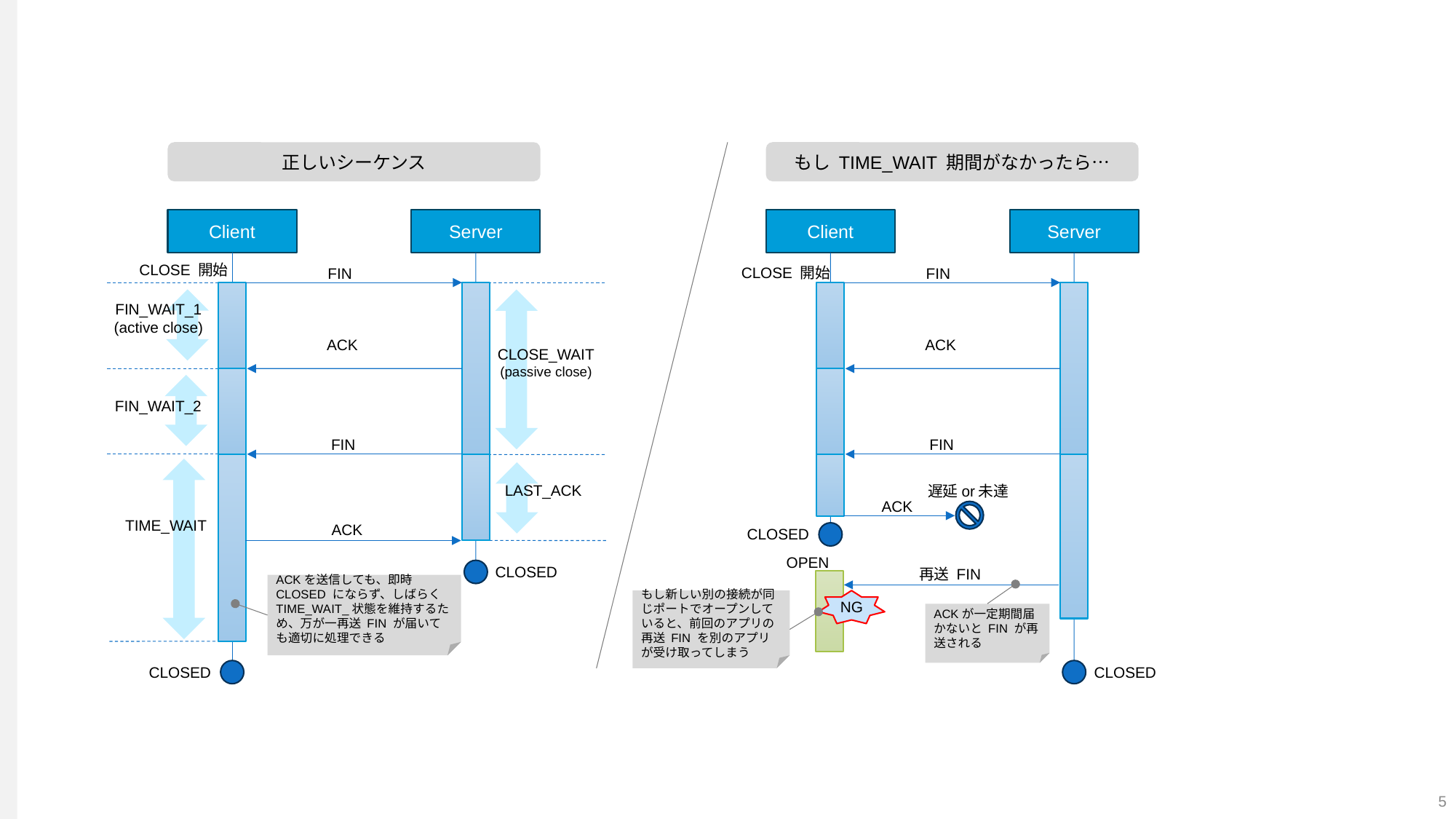

#
正しいシーケンス
もし TIME_WAIT 期間がなかったら…
Client
Server
Client
Server
CLOSE 開始
CLOSE 開始
FIN
FIN

FIN_WAIT_1
(active close)
ACK
ACK
CLOSE_WAIT
(passive close)

FIN_WAIT_2
FIN
FIN

LAST_ACK
遅延or未達
ACK

TIME_WAIT
ACK

CLOSED
OPEN

CLOSED
再送 FIN

ACKを送信しても、即時 CLOSED にならず、しばらくTIME_WAIT_状態を維持するため、万が一再送 FIN が届いても適切に処理できる
もし新しい別の接続が同じポートでオープンしていると、前回のアプリの再送 FIN を別のアプリが受け取ってしまう
NG
ACKが一定期間届かないと FIN が再送される

CLOSED
CLOSED
5